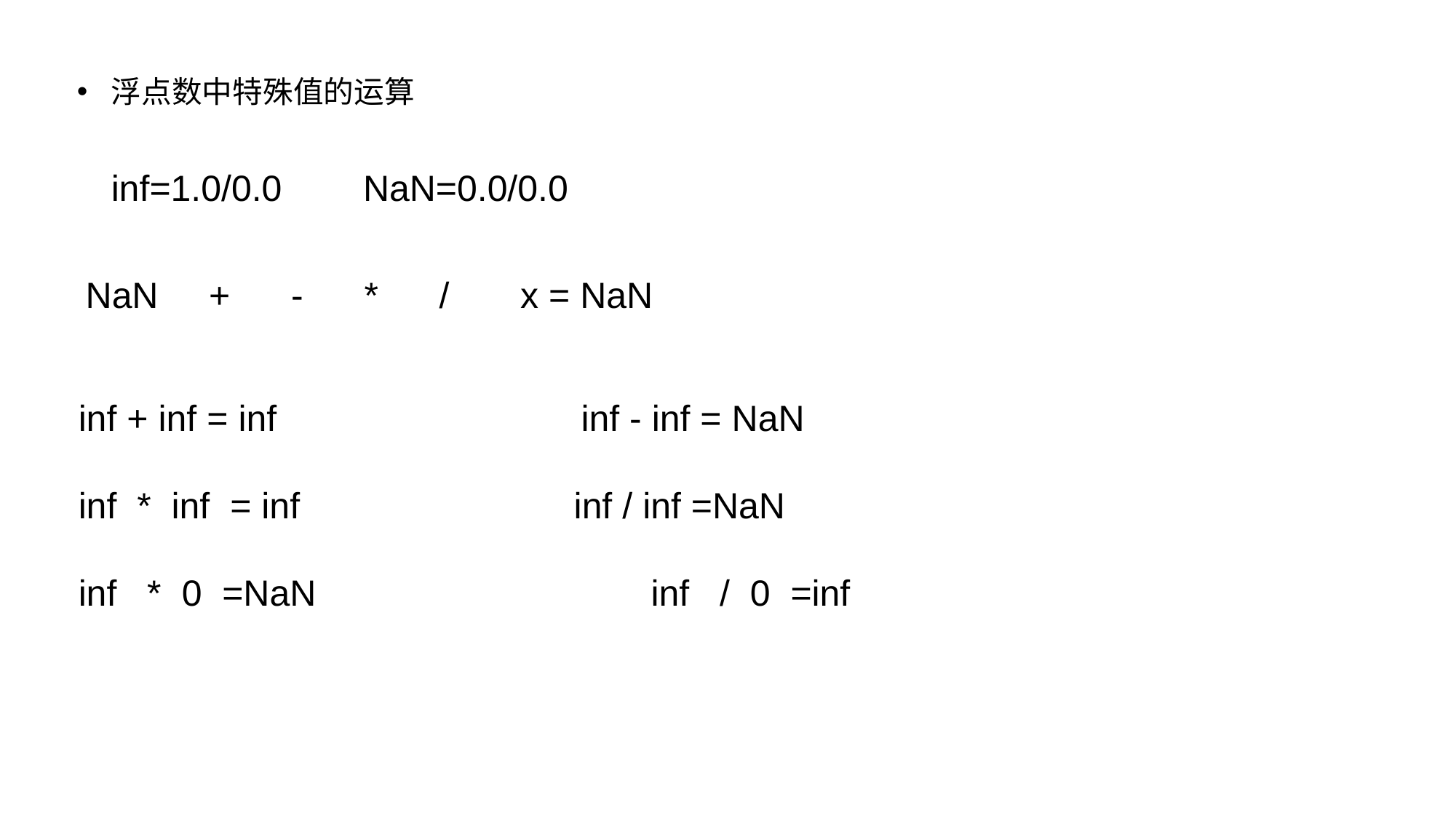

浮点数中特殊值的运算
inf=1.0/0.0        NaN=0.0/0.0
NaN     +      -      *      /       x = NaN
inf + inf = inf                              inf - inf = NaN

inf  *  inf  = inf                           inf / inf =NaN

inf   *  0  =NaN                                 inf   /  0  =inf